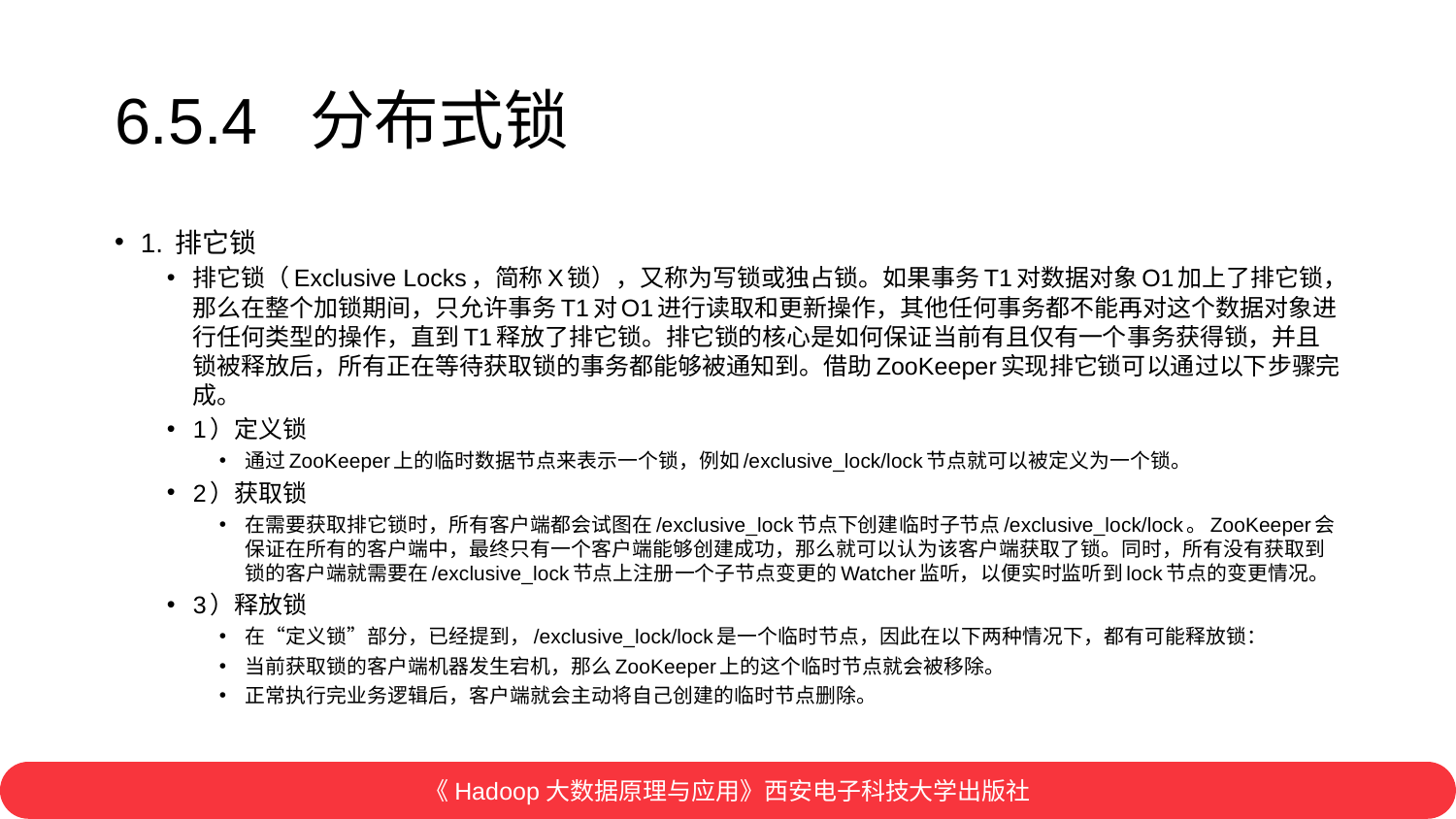

# 6.5.4  分布式锁
1. 排它锁
排它锁（Exclusive Locks，简称X锁），又称为写锁或独占锁。如果事务T1对数据对象O1加上了排它锁，那么在整个加锁期间，只允许事务T1对O1进行读取和更新操作，其他任何事务都不能再对这个数据对象进行任何类型的操作，直到T1释放了排它锁。排它锁的核心是如何保证当前有且仅有一个事务获得锁，并且锁被释放后，所有正在等待获取锁的事务都能够被通知到。借助ZooKeeper实现排它锁可以通过以下步骤完成。
1）定义锁
通过ZooKeeper上的临时数据节点来表示一个锁，例如/exclusive_lock/lock节点就可以被定义为一个锁。
2）获取锁
在需要获取排它锁时，所有客户端都会试图在/exclusive_lock节点下创建临时子节点/exclusive_lock/lock。ZooKeeper会保证在所有的客户端中，最终只有一个客户端能够创建成功，那么就可以认为该客户端获取了锁。同时，所有没有获取到锁的客户端就需要在/exclusive_lock节点上注册一个子节点变更的Watcher监听，以便实时监听到lock节点的变更情况。
3）释放锁
在“定义锁”部分，已经提到，/exclusive_lock/lock是一个临时节点，因此在以下两种情况下，都有可能释放锁：
当前获取锁的客户端机器发生宕机，那么ZooKeeper上的这个临时节点就会被移除。
正常执行完业务逻辑后，客户端就会主动将自己创建的临时节点删除。